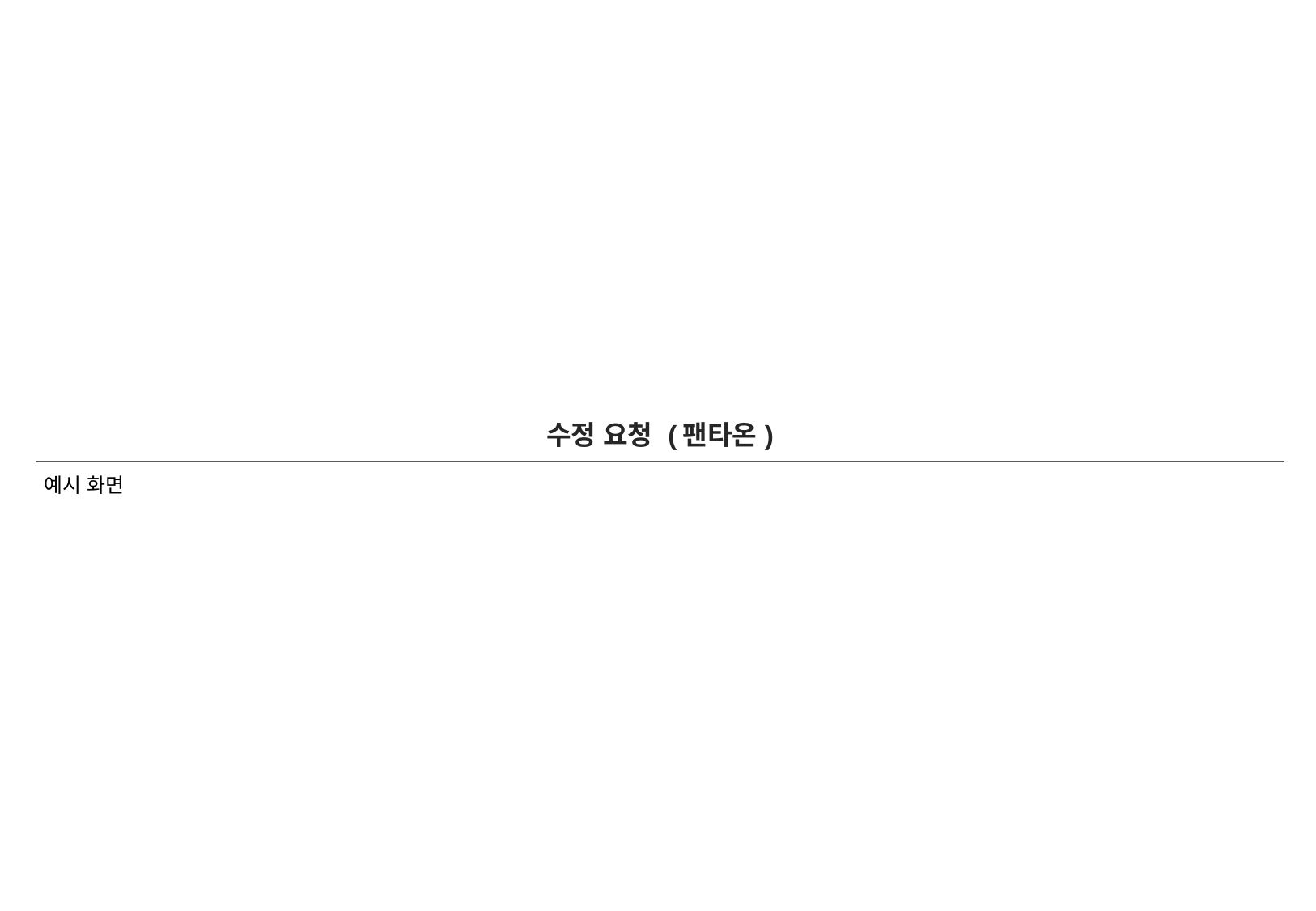

| 수정 요청 (팬타온) |
| --- |
| 예시 화면 |